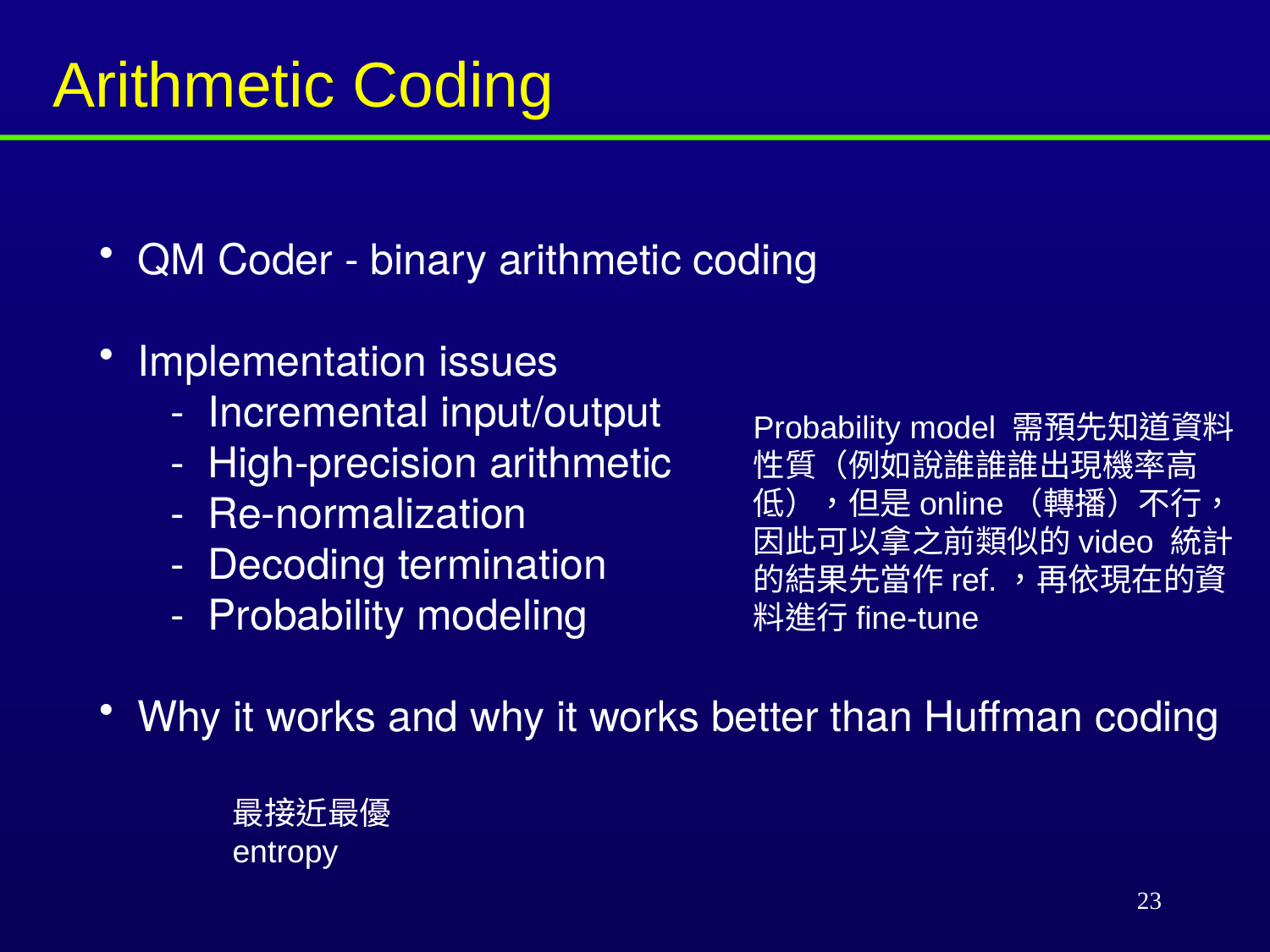

Arithmetic Coding
  QM Coder - binary arithmetic coding

  Implementation issues
      -  Incremental input/output
      -  High-precision arithmetic
      -  Re-normalization
      -  Decoding termination
      -  Probability modeling

  Why it works and why it works better than Huffman coding
Probability model 需預先知道資料性質（例如說誰誰誰出現機率高低），但是online（轉播）不行，因此可以拿之前類似的video 統計的結果先當作ref.，再依現在的資料進行fine-tune
最接近最優entropy
23